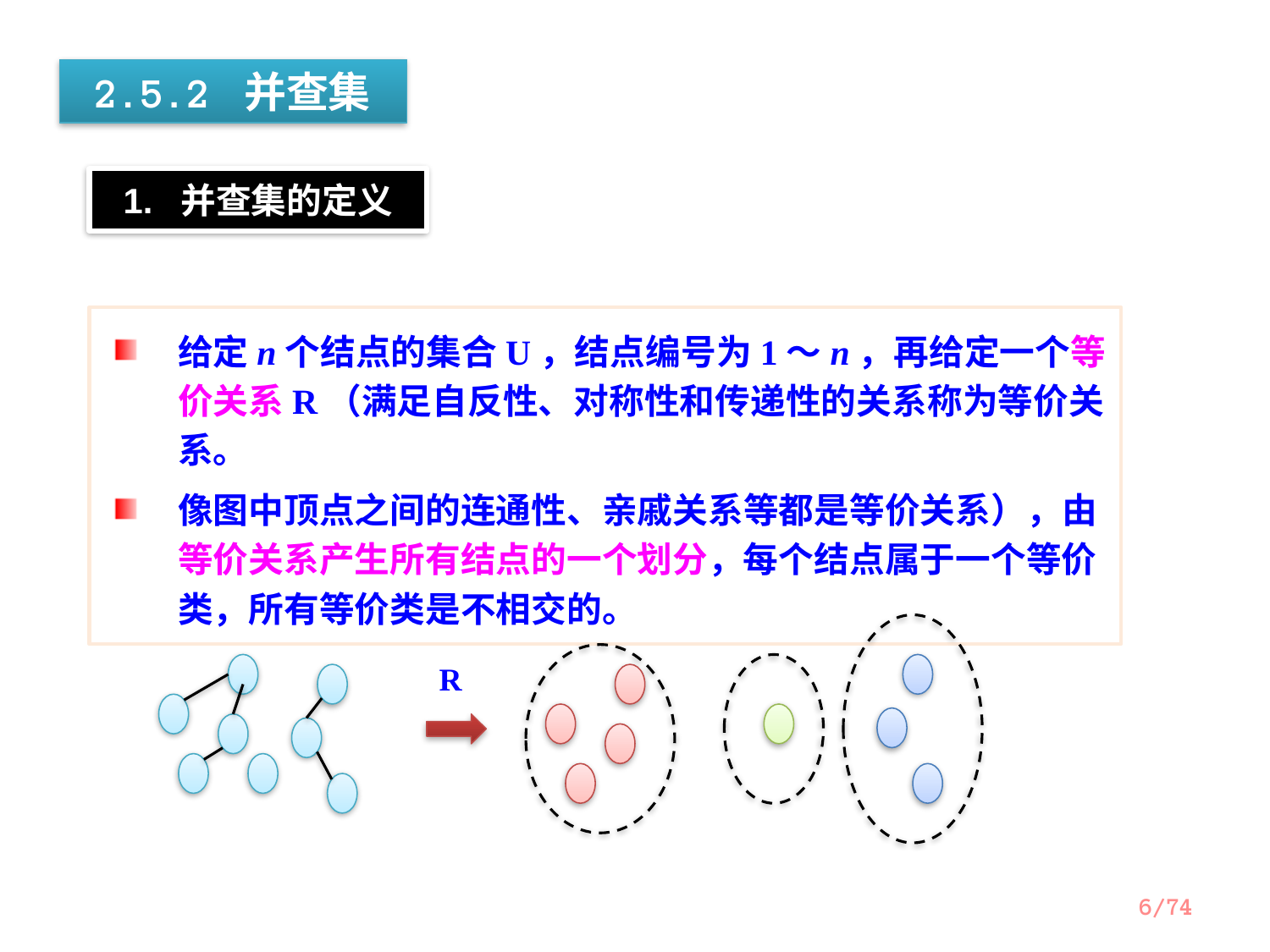

2.5.2 并查集
1.  并查集的定义
给定n个结点的集合U，结点编号为1～n，再给定一个等价关系R（满足自反性、对称性和传递性的关系称为等价关系。
像图中顶点之间的连通性、亲戚关系等都是等价关系），由等价关系产生所有结点的一个划分，每个结点属于一个等价类，所有等价类是不相交的。

R

6/74